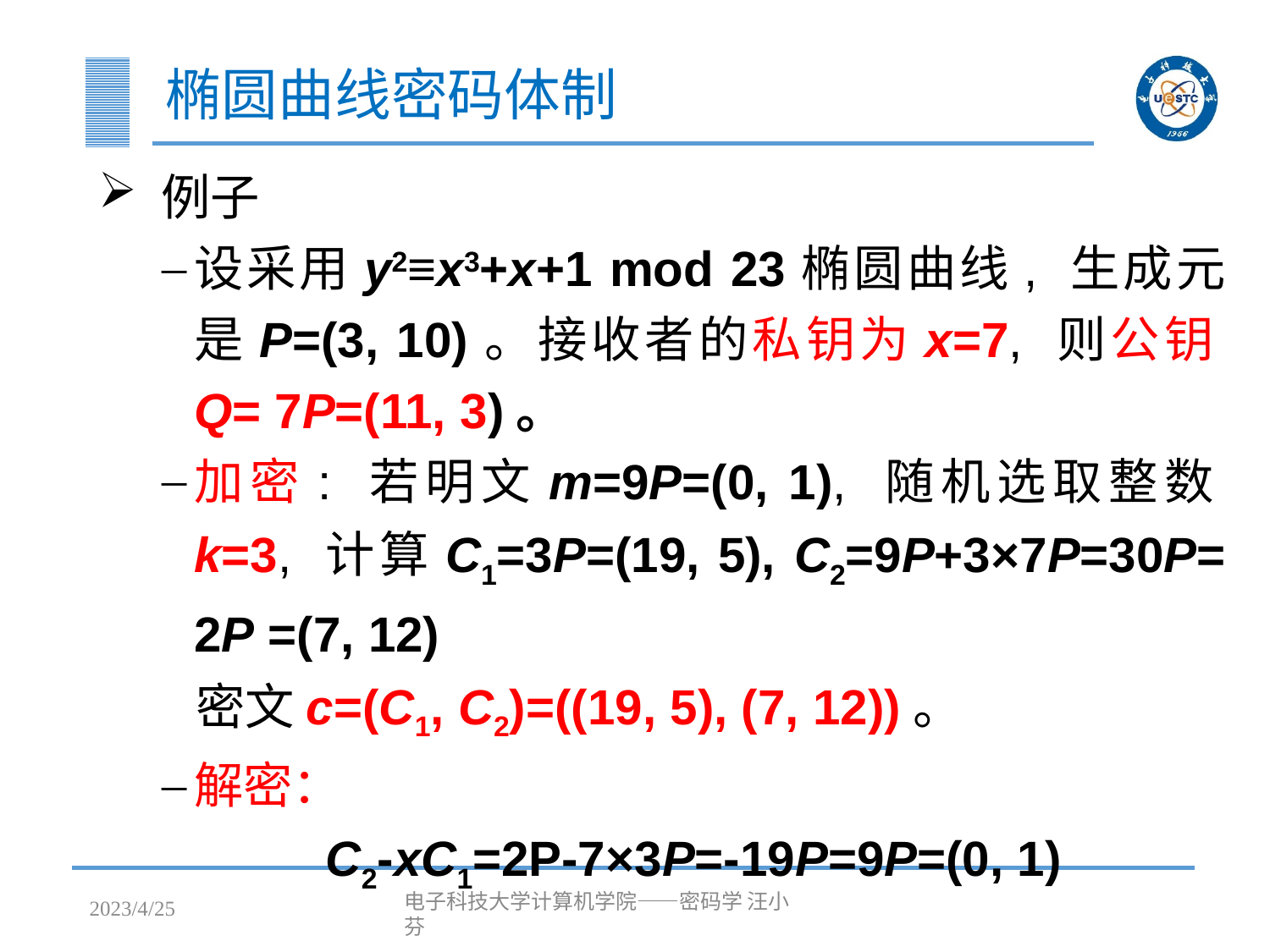

# 椭圆曲线密码体制
例子
设采用y2≡x3+x+1 mod 23椭圆曲线, 生成元是P=(3, 10)。接收者的私钥为x=7, 则公钥Q= 7P=(11, 3)。
加密: 若明文m=9P=(0, 1), 随机选取整数k=3, 计算C1=3P=(19, 5), C2=9P+3×7P=30P= 2P =(7, 12)
  密文c=(C1, C2)=((19, 5), (7, 12))。
解密：
C2-xC1=2P-7×3P=-19P=9P=(0, 1)

2023/4/25
电子科技大学计算机学院——密码学 汪小芬